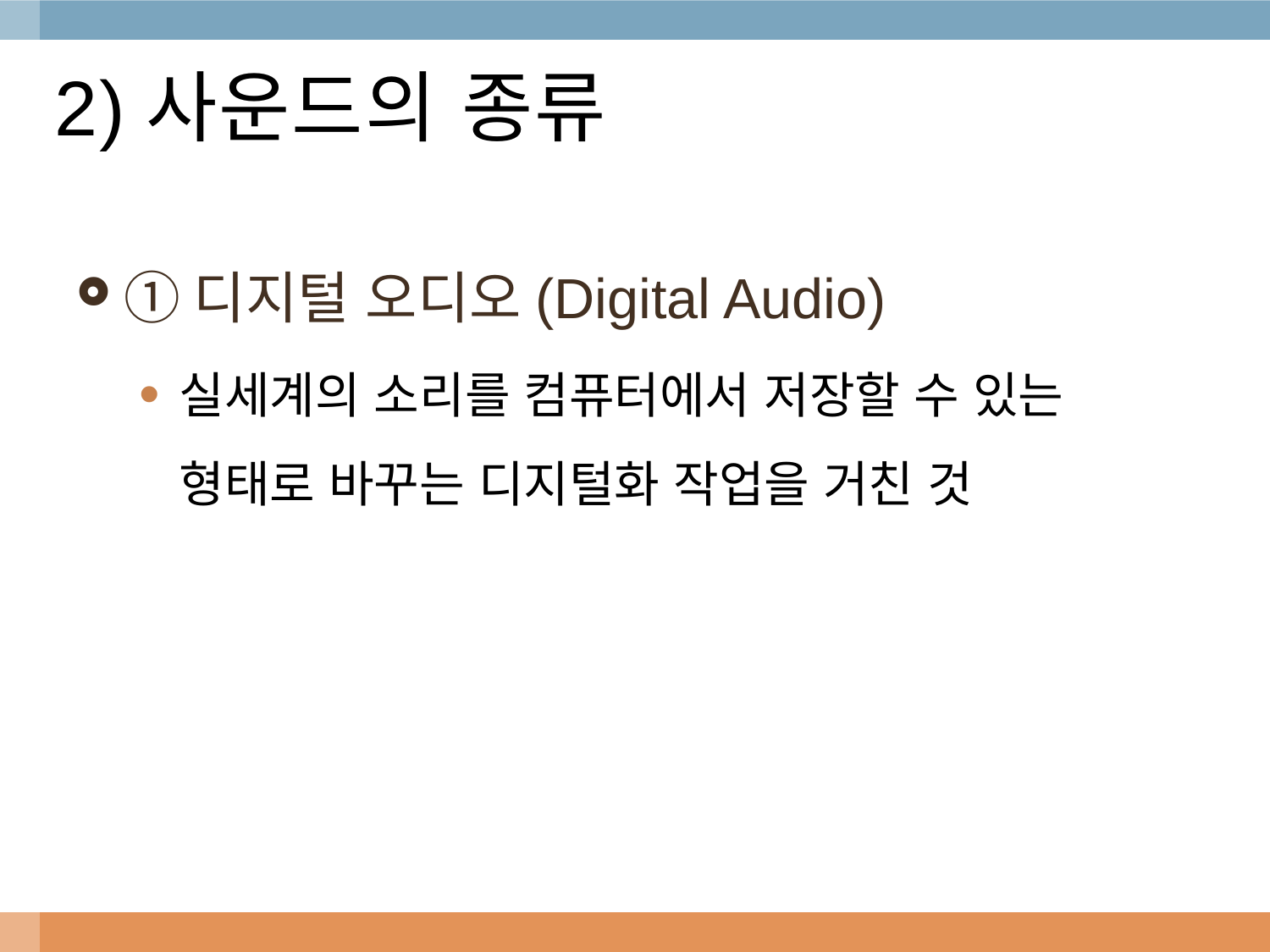

# 2)사운드의 종류
①디지털 오디오(Digital Audio)
실세계의 소리를 컴퓨터에서 저장할 수 있는 형태로 바꾸는 디지털화 작업을 거친 것